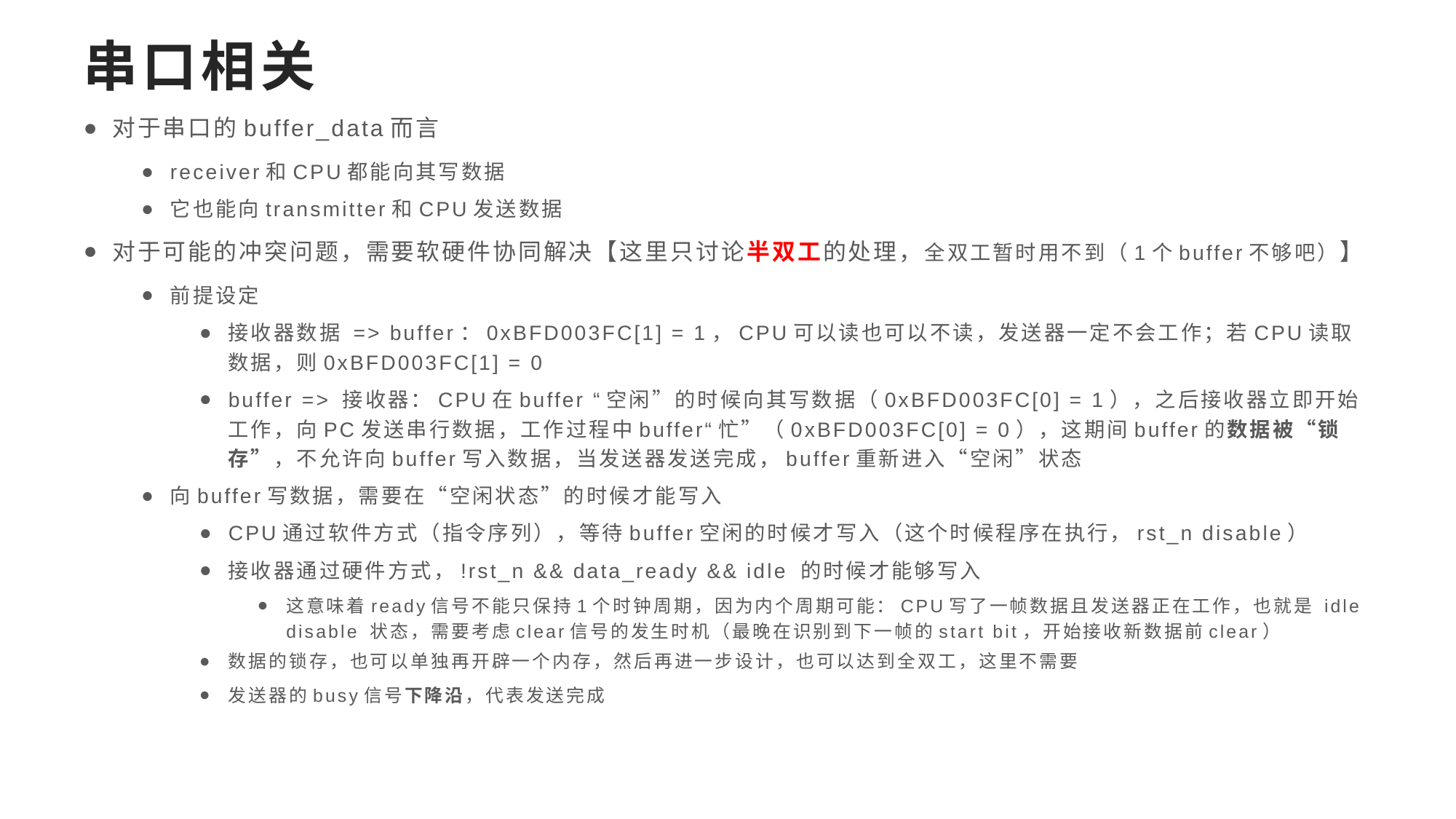

# 串口相关
对于串口的buffer_data而言
receiver和CPU都能向其写数据
它也能向transmitter和CPU发送数据
对于可能的冲突问题，需要软硬件协同解决【这里只讨论半双工的处理，全双工暂时用不到（1个buffer不够吧）】
前提设定
接收器数据 => buffer：0xBFD003FC[1] = 1，CPU可以读也可以不读，发送器一定不会工作；若CPU读取数据，则0xBFD003FC[1] = 0
buffer => 接收器：CPU在buffer “空闲”的时候向其写数据（0xBFD003FC[0] = 1），之后接收器立即开始工作，向PC发送串行数据，工作过程中buffer“忙”（0xBFD003FC[0] = 0），这期间buffer的数据被“锁存”，不允许向buffer写入数据，当发送器发送完成，buffer重新进入“空闲”状态
向buffer写数据，需要在“空闲状态”的时候才能写入
CPU通过软件方式（指令序列），等待buffer空闲的时候才写入（这个时候程序在执行，rst_n disable）
接收器通过硬件方式，!rst_n && data_ready && idle 的时候才能够写入
这意味着ready信号不能只保持1个时钟周期，因为内个周期可能：CPU写了一帧数据且发送器正在工作，也就是 idle disable 状态，需要考虑clear信号的发生时机（最晚在识别到下一帧的start bit，开始接收新数据前clear）
数据的锁存，也可以单独再开辟一个内存，然后再进一步设计，也可以达到全双工，这里不需要
发送器的busy信号下降沿，代表发送完成